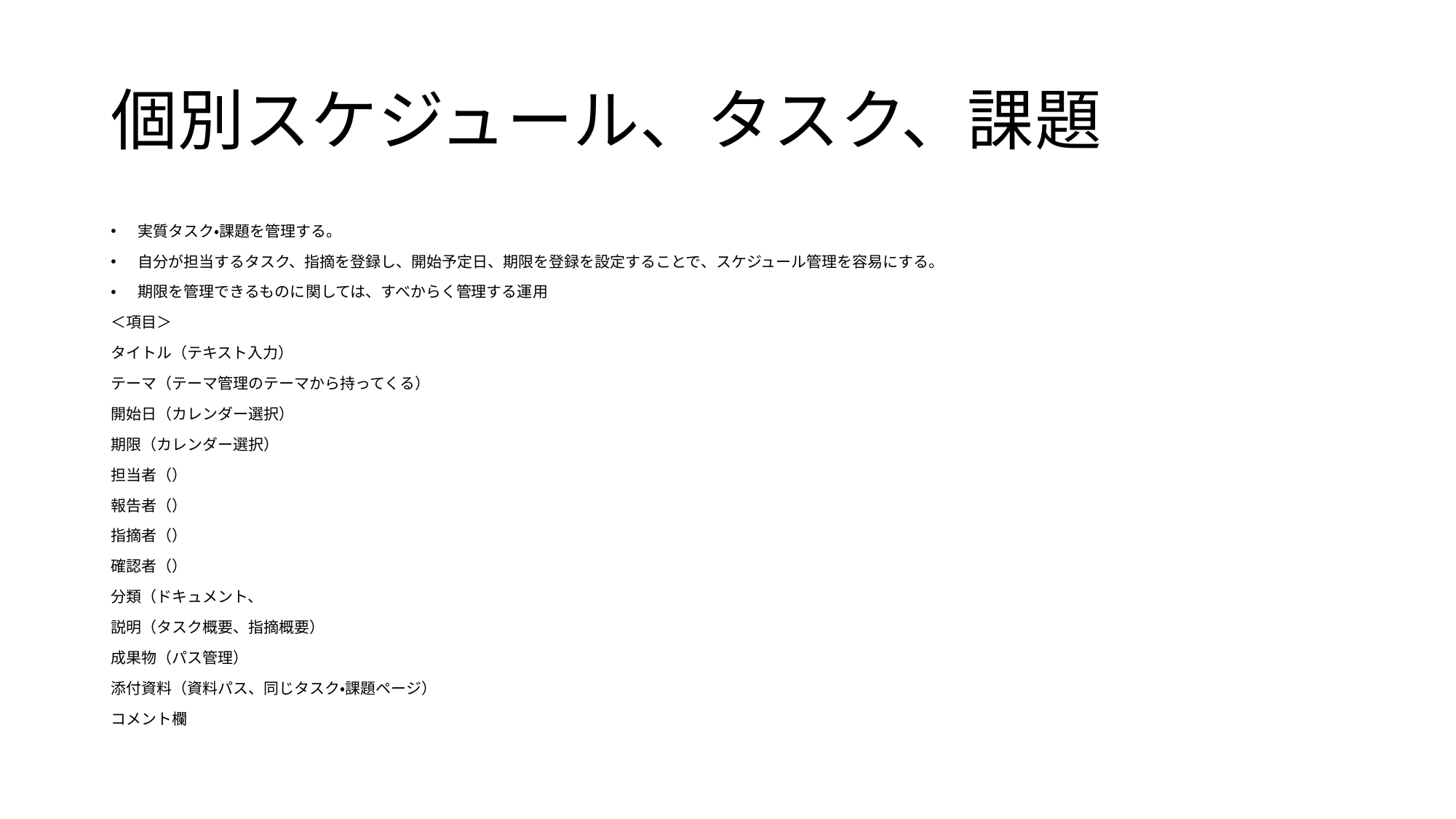

# 個別スケジュール、タスク、課題
実質タスク・課題を管理する。
自分が担当するタスク、指摘を登録し、開始予定日、期限を登録を設定することで、スケジュール管理を容易にする。
期限を管理できるものに関しては、すべからく管理する運用
＜項目＞
タイトル（テキスト入力）
テーマ（テーマ管理のテーマから持ってくる）
開始日（カレンダー選択）
期限（カレンダー選択）
担当者（）
報告者（）
指摘者（）
確認者（）
分類（ドキュメント、
説明（タスク概要、指摘概要）
成果物（パス管理）
添付資料（資料パス、同じタスク・課題ページ）
コメント欄